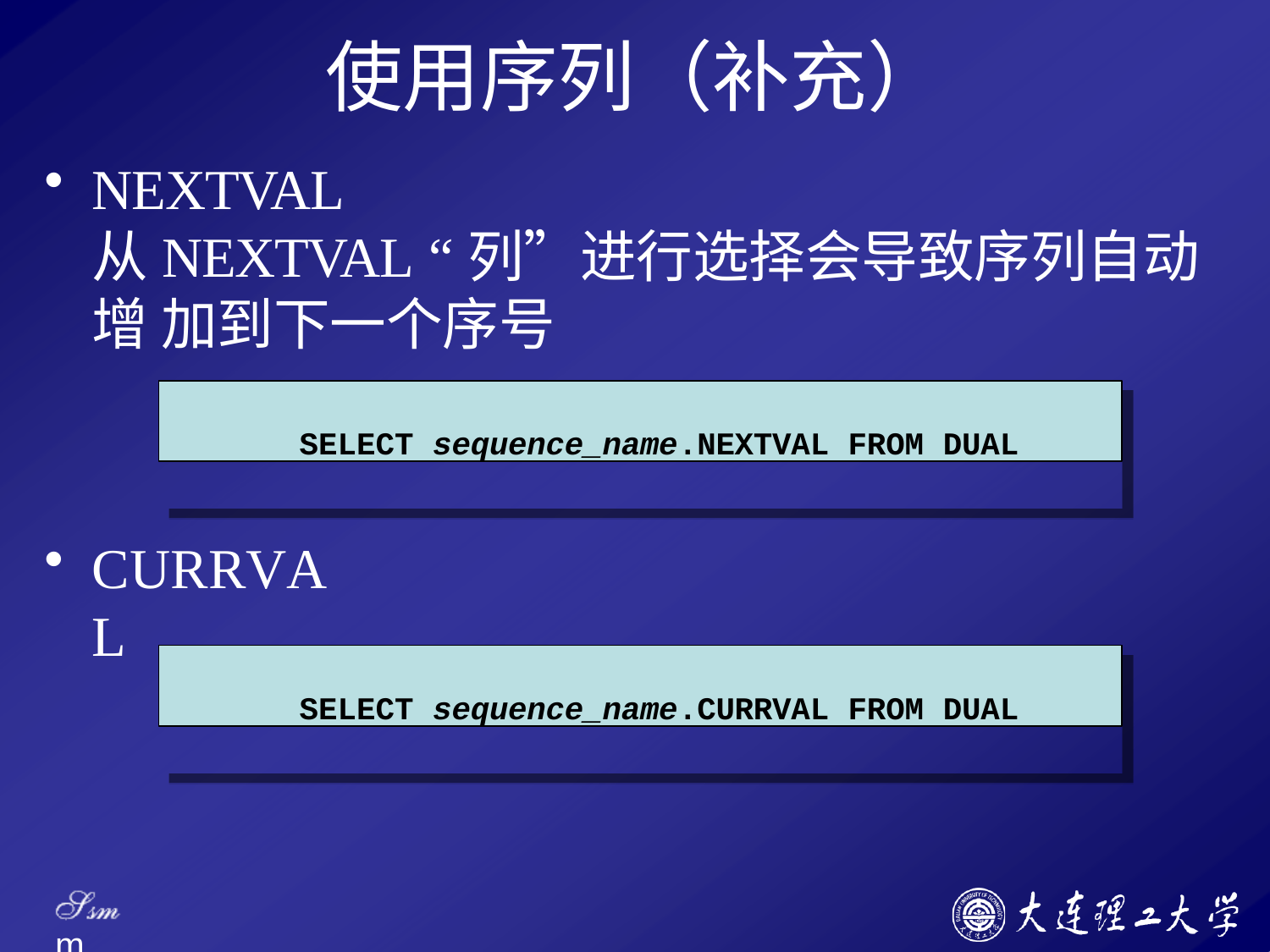

# 使用序列（补充）
NEXTVAL
从NEXTVAL “列”进行选择会导致序列自动增 加到下一个序号

SELECT sequence_name.NEXTVAL FROM DUAL

CURRVAL

SELECT sequence_name.CURRVAL FROM DUAL

Ssm